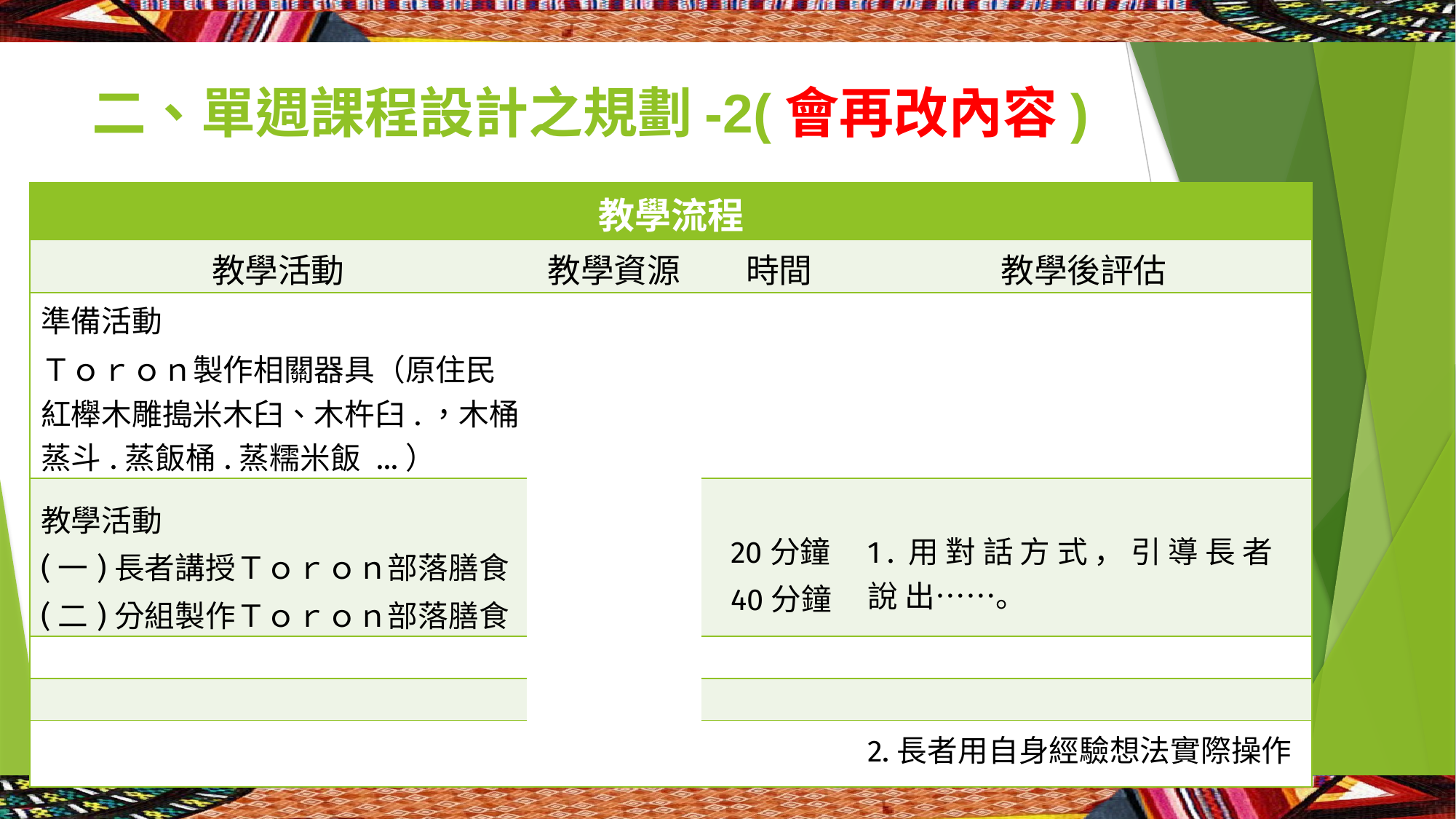

# 二、單週課程設計之規劃-2(會再改內容)
| 教學流程 |  |  |  |
| --- | --- | --- | --- |
| 教學活動 | 教學資源 | 時間 | 教學後評估 |
| 準備活動 Ｔｏｒｏｎ製作相關器具（原住民紅櫸木雕搗米木臼、木杵臼.，木桶.蒸斗.蒸飯桶.蒸糯米飯 ...） |  |  |  |
| 教學活動 (一)長者講授Ｔｏｒｏｎ部落膳食 (二)分組製作Ｔｏｒｏｎ部落膳食 |  | 20分鐘 40分鐘 | 1.用對話方式， 引導長者說 出……。 |
|  |  |  |  |
|  |  |  |  |
|  |  |  | 2.長者用自身經驗想法實際操作 |